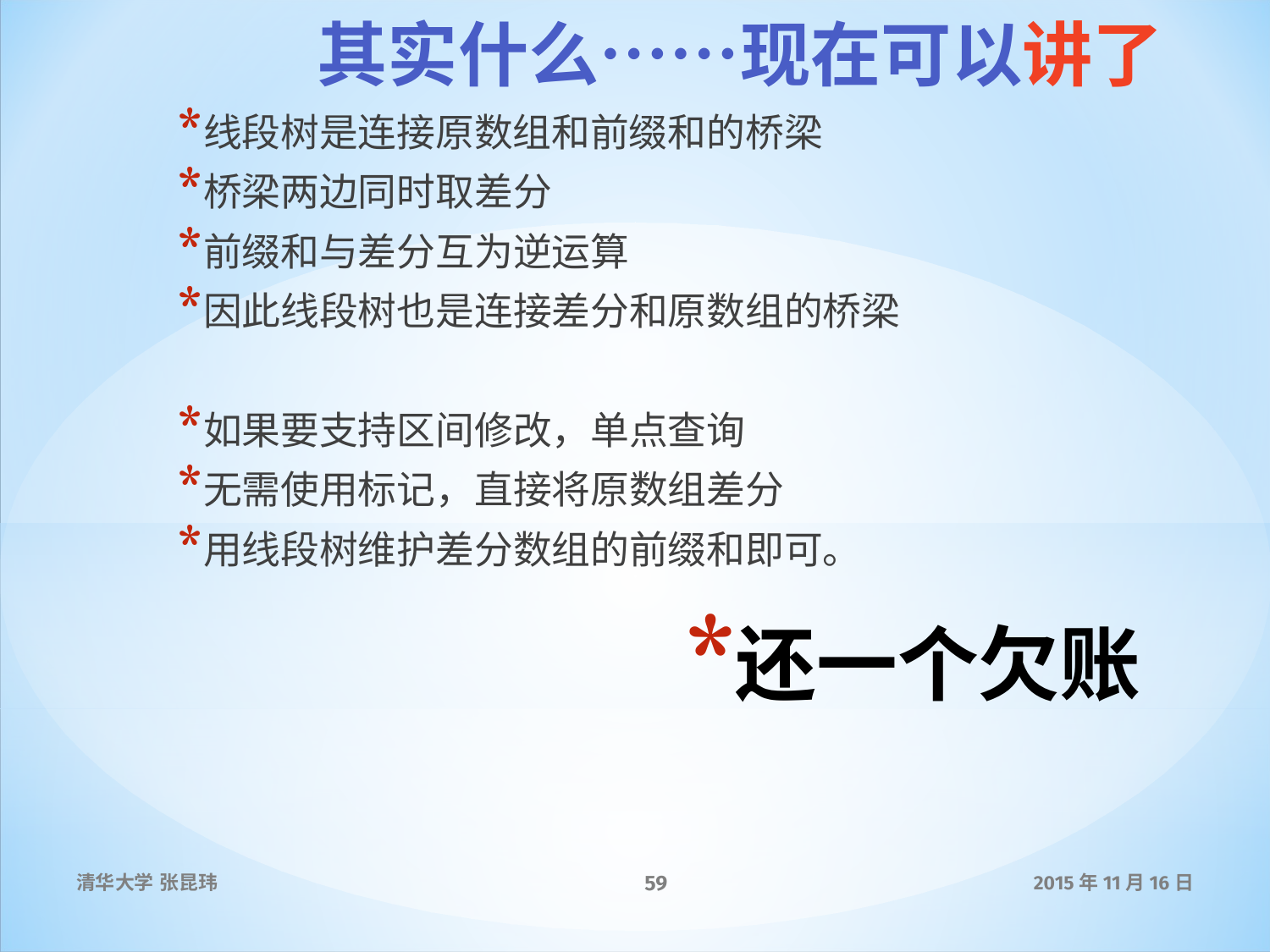

其实什么……现在可以讲了
线段树是连接原数组和前缀和的桥梁
桥梁两边同时取差分
前缀和与差分互为逆运算
因此线段树也是连接差分和原数组的桥梁

如果要支持区间修改，单点查询
无需使用标记，直接将原数组差分
用线段树维护差分数组的前缀和即可。
# 还一个欠账
清华大学 张昆玮
59
2015年11月16日